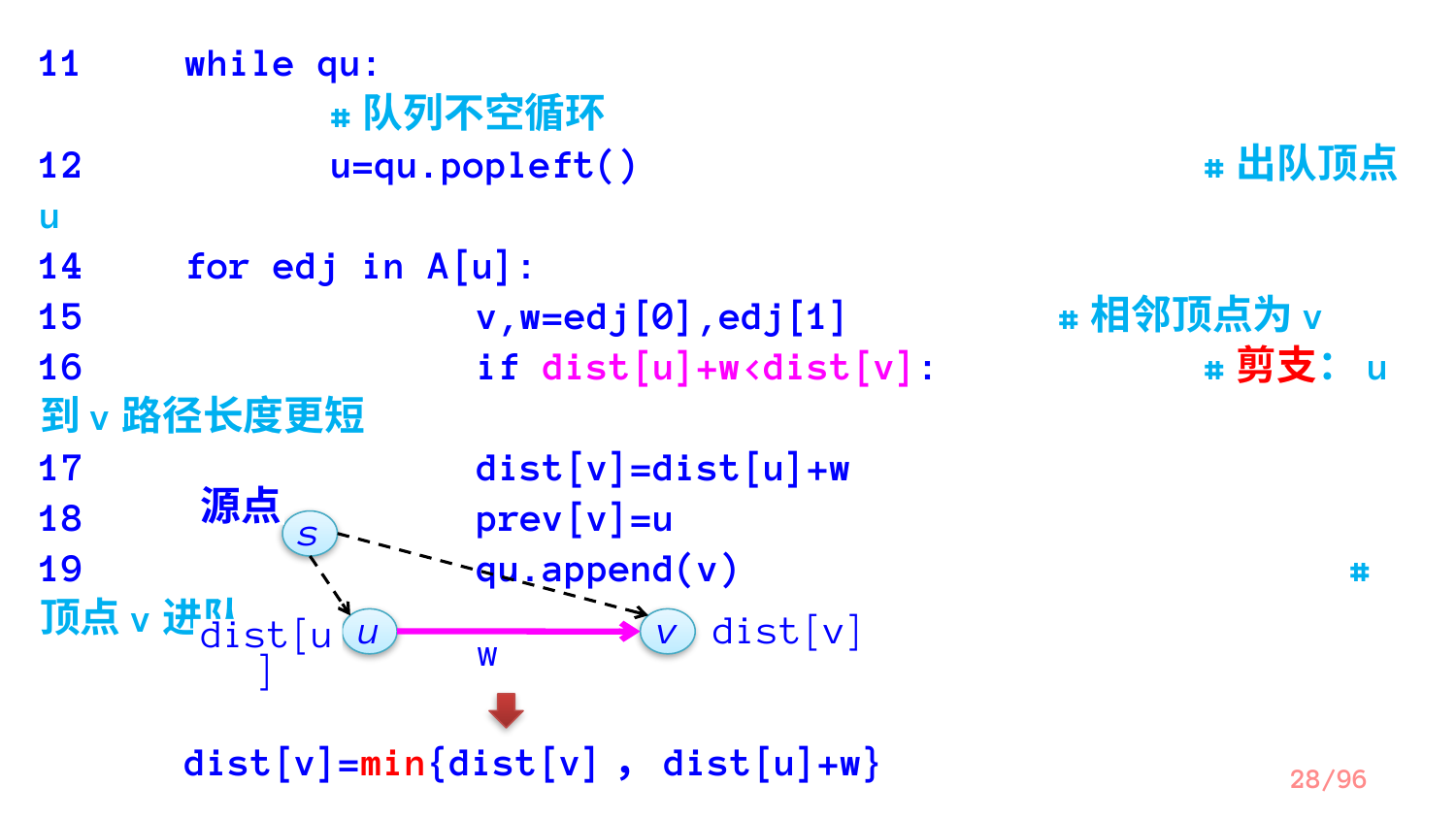

11  	while qu:									#队列不空循环
12   		u=qu.popleft()	        		#出队顶点u
14    	for edj in A[u]:
15     		v,w=edj[0],edj[1]        	#相邻顶点为v
16     		if dist[u]+w<dist[v]:		#剪支：u到v路径长度更短
17      		dist[v]=dist[u]+w
18        		prev[v]=u
19        		qu.append(v)					#顶点v进队
源点
s

u
v
dist[v]
dist[u]

w

dist[v]=min{dist[v]，dist[u]+w}
28/96